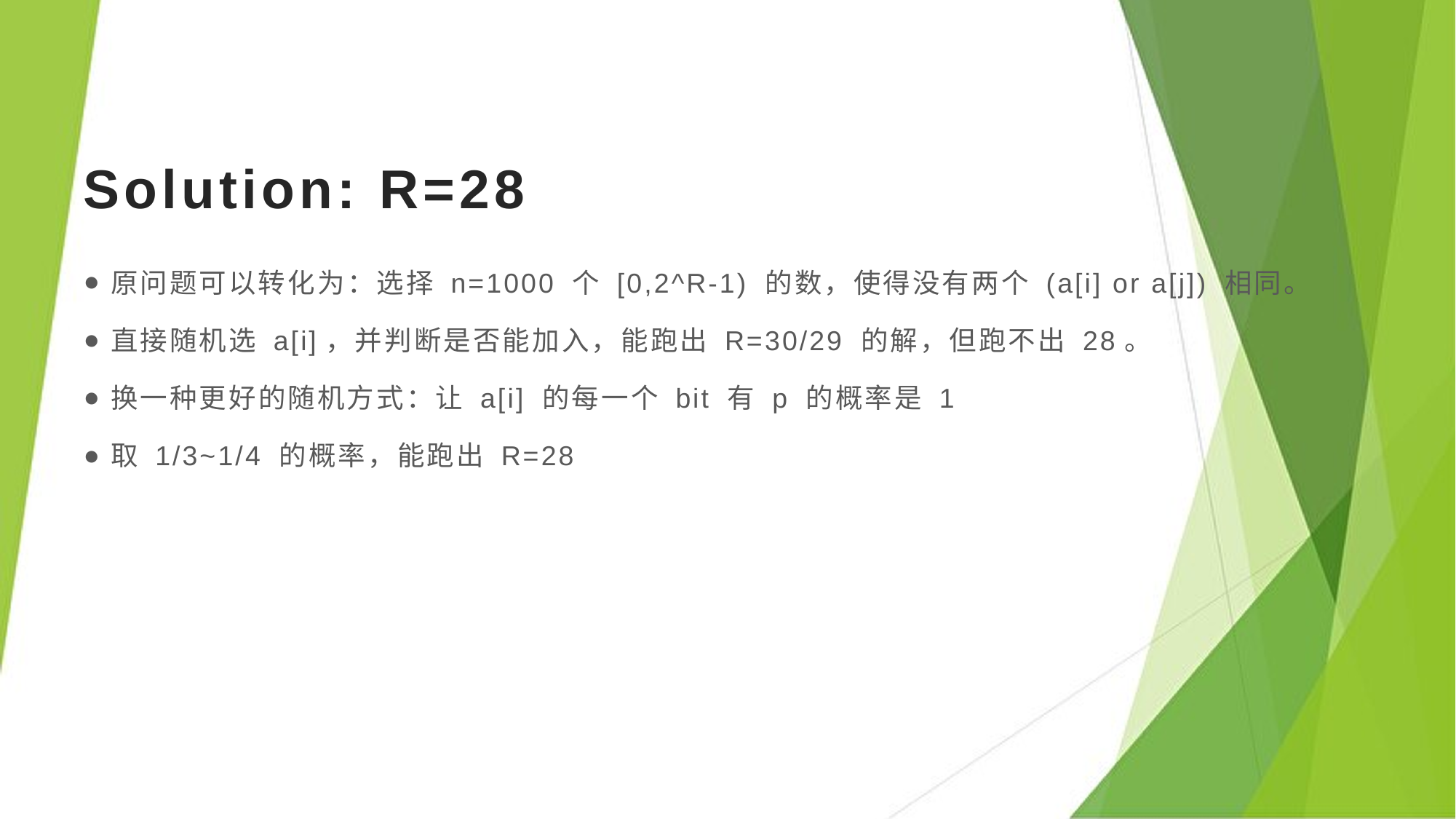

# Solution: R=28
原问题可以转化为：选择 n=1000 个 [0,2^R-1) 的数，使得没有两个 (a[i] or a[j]) 相同。
直接随机选 a[i]，并判断是否能加入，能跑出 R=30/29 的解，但跑不出 28。
换一种更好的随机方式：让 a[i] 的每一个 bit 有 p 的概率是 1
取 1/3~1/4 的概率，能跑出 R=28